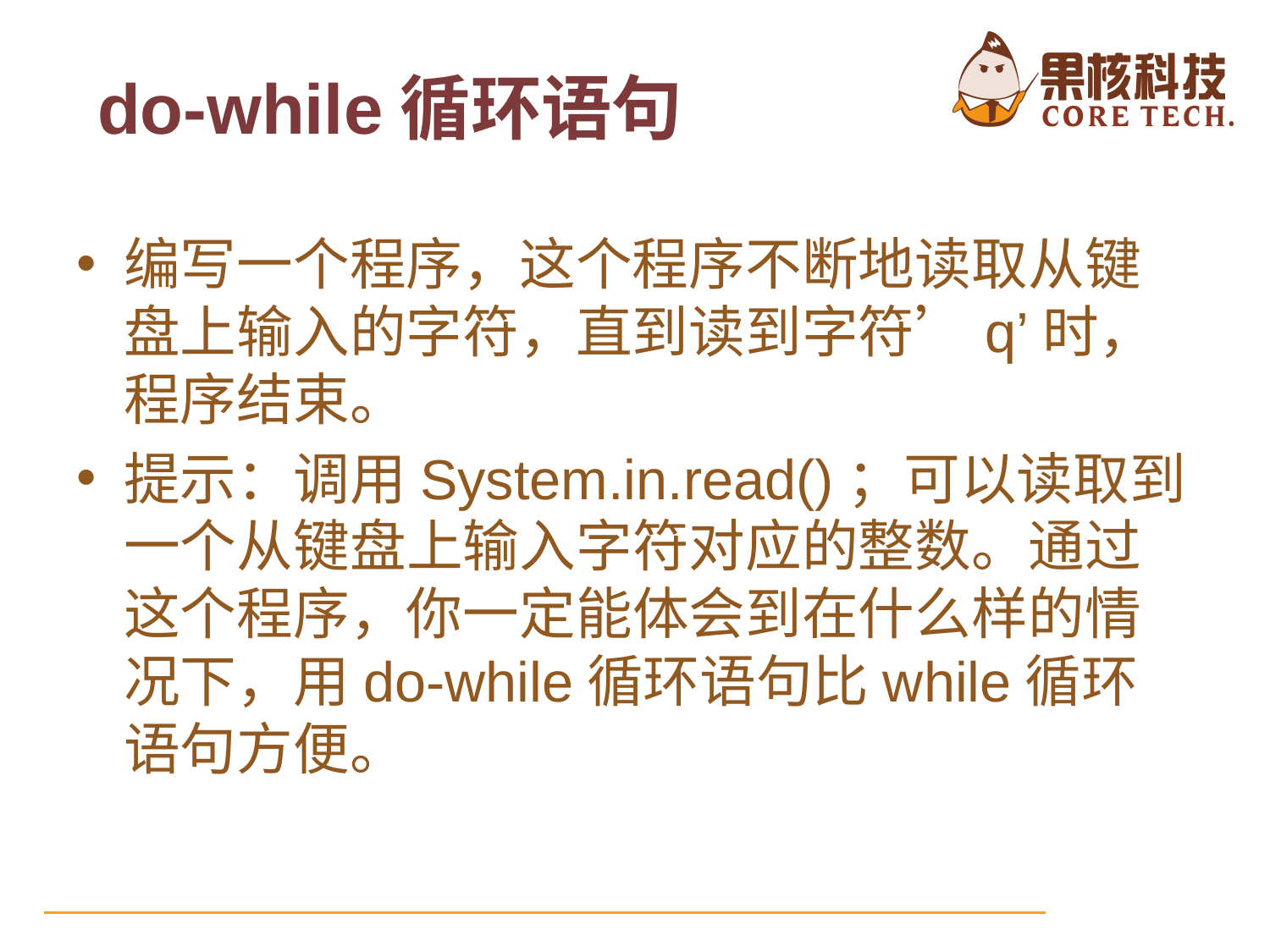

# do-while循环语句
编写一个程序，这个程序不断地读取从键盘上输入的字符，直到读到字符’q’时，程序结束。
提示：调用System.in.read()；可以读取到一个从键盘上输入字符对应的整数。通过这个程序，你一定能体会到在什么样的情况下，用do-while循环语句比while循环语句方便。